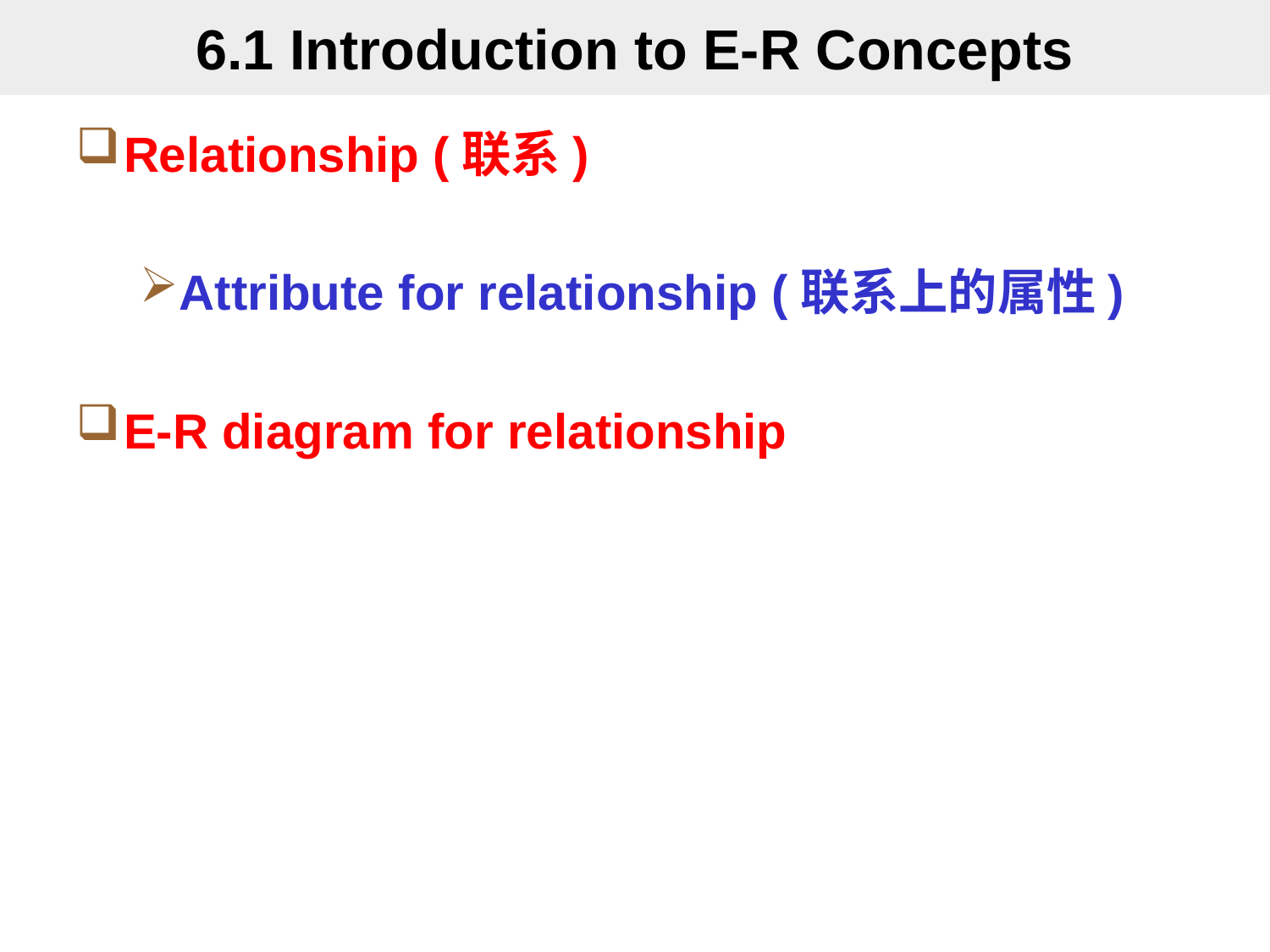

# 6.1 Introduction to E-R Concepts
Relationship (联系)

Attribute for relationship (联系上的属性)

E-R diagram for relationship